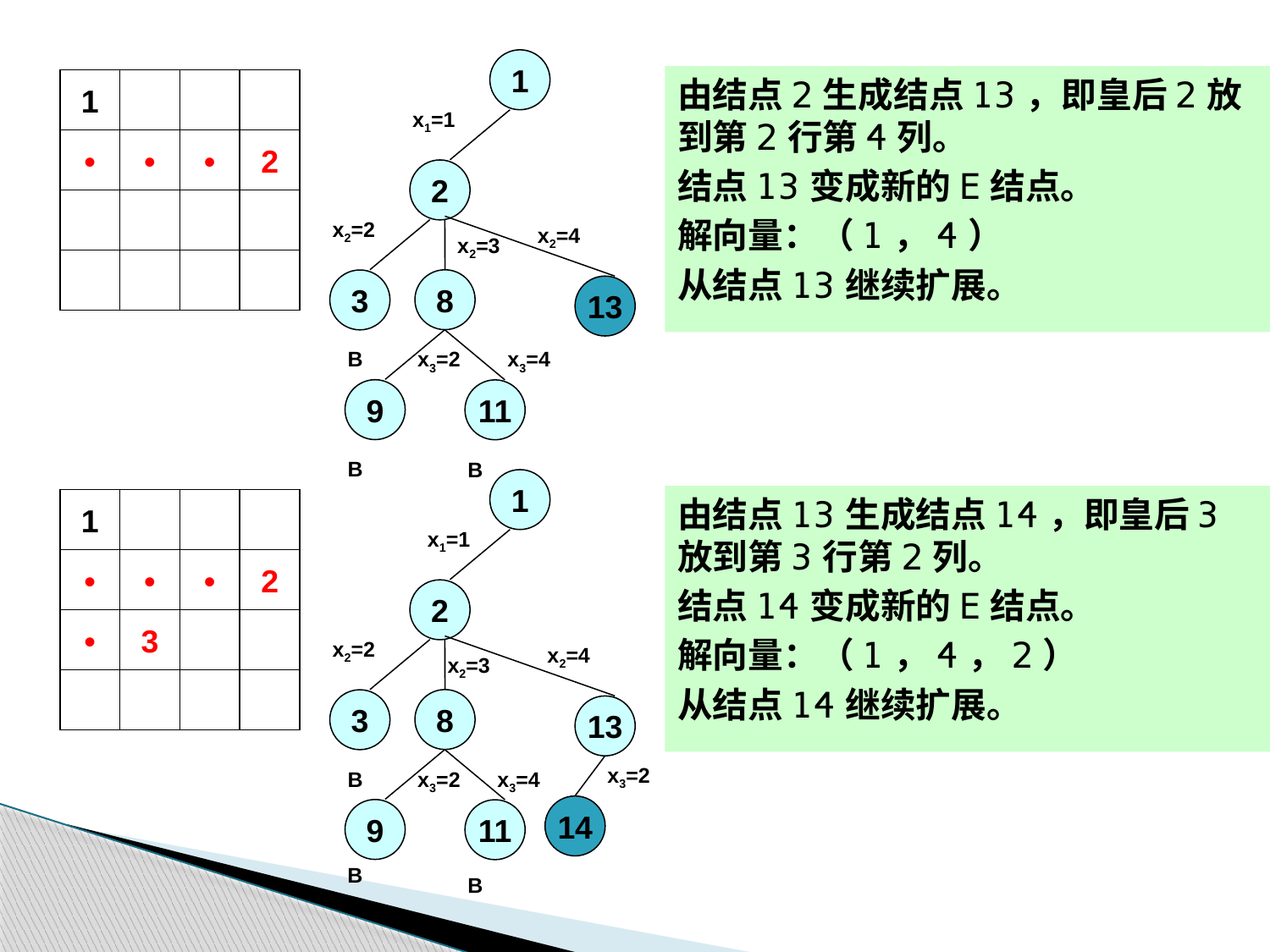

1
由结点2生成结点13，即皇后2放到第2行第4列。
结点13变成新的E结点。
解向量：（1，4）
从结点13继续扩展。
1

•
•
•
2

x1=1

2
x2=2

x2=4

x2=3
8
3
13

B
x3=2
x3=4
9
11
B
B
1
由结点13生成结点14，即皇后3放到第3行第2列。
结点14变成新的E结点。
解向量：（1，4，2）
从结点14继续扩展。
1

•
•
•
2
•
3

x1=1

2
x2=2

x2=4

x2=3
8
3
13

x3=2
B
x3=2
x3=4
14
9
11
B
B